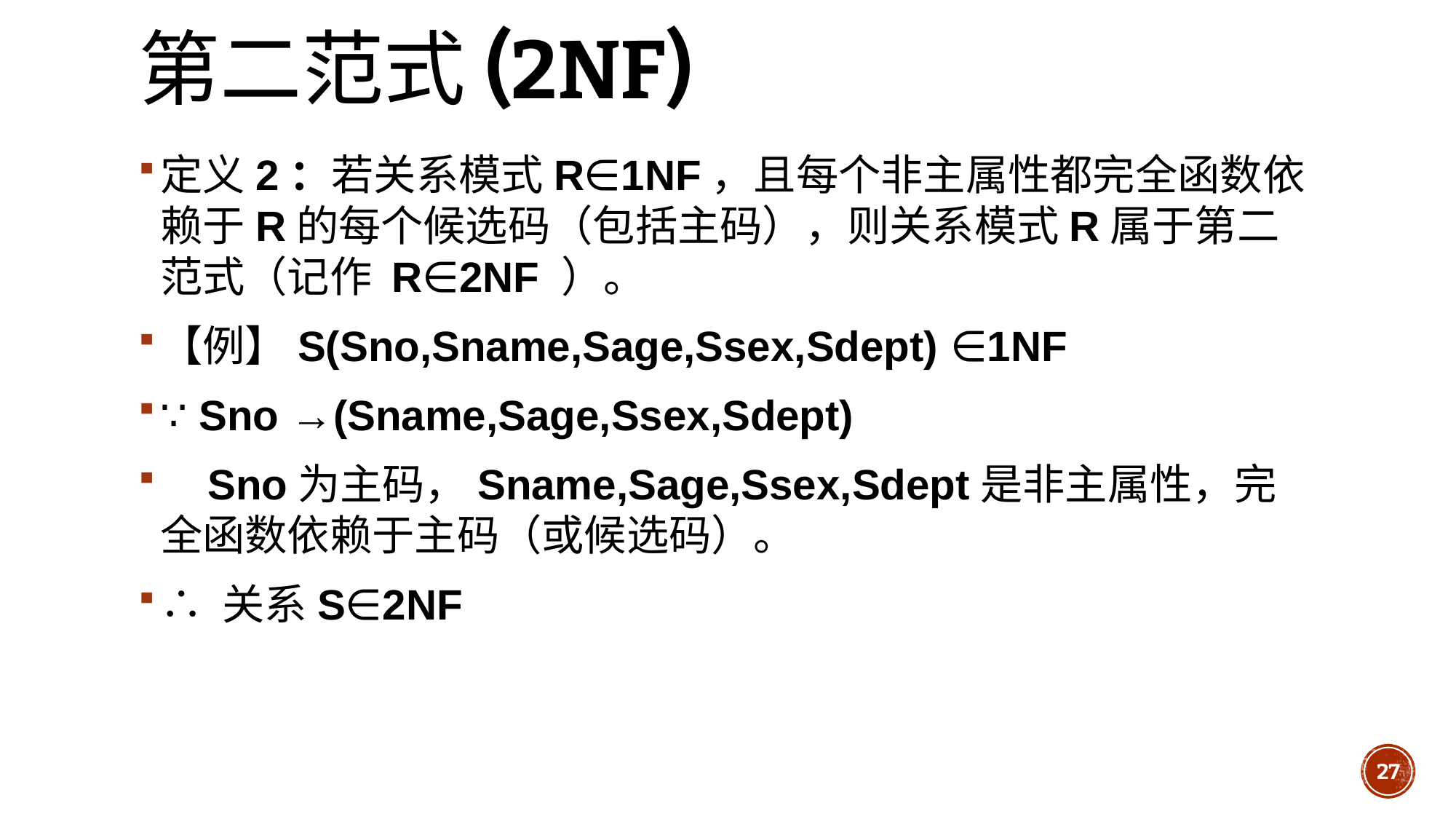

# 第二范式(2NF)
定义2：若关系模式R∈1NF，且每个非主属性都完全函数依赖于R的每个候选码（包括主码），则关系模式R属于第二范式（记作 R∈2NF ）。
【例】S(Sno,Sname,Sage,Ssex,Sdept) ∈1NF
∵ Sno →(Sname,Sage,Ssex,Sdept)
    Sno为主码，Sname,Sage,Ssex,Sdept是非主属性，完全函数依赖于主码（或候选码）。
∴ 关系S∈2NF

27